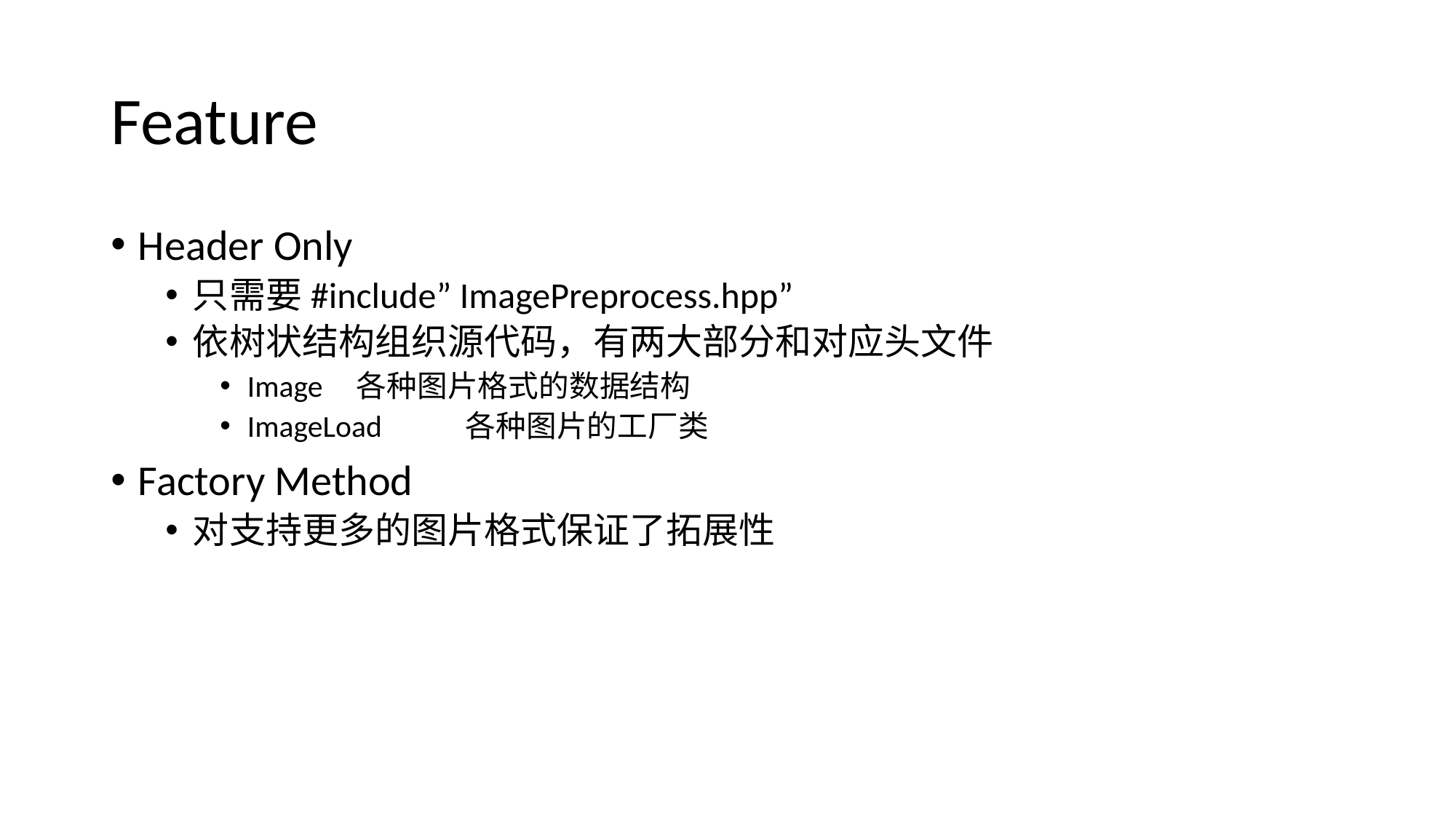

# Feature
Header Only
只需要#include” ImagePreprocess.hpp”
依树状结构组织源代码，有两大部分和对应头文件
Image 	各种图片格式的数据结构
ImageLoad 	各种图片的工厂类
Factory Method
对支持更多的图片格式保证了拓展性